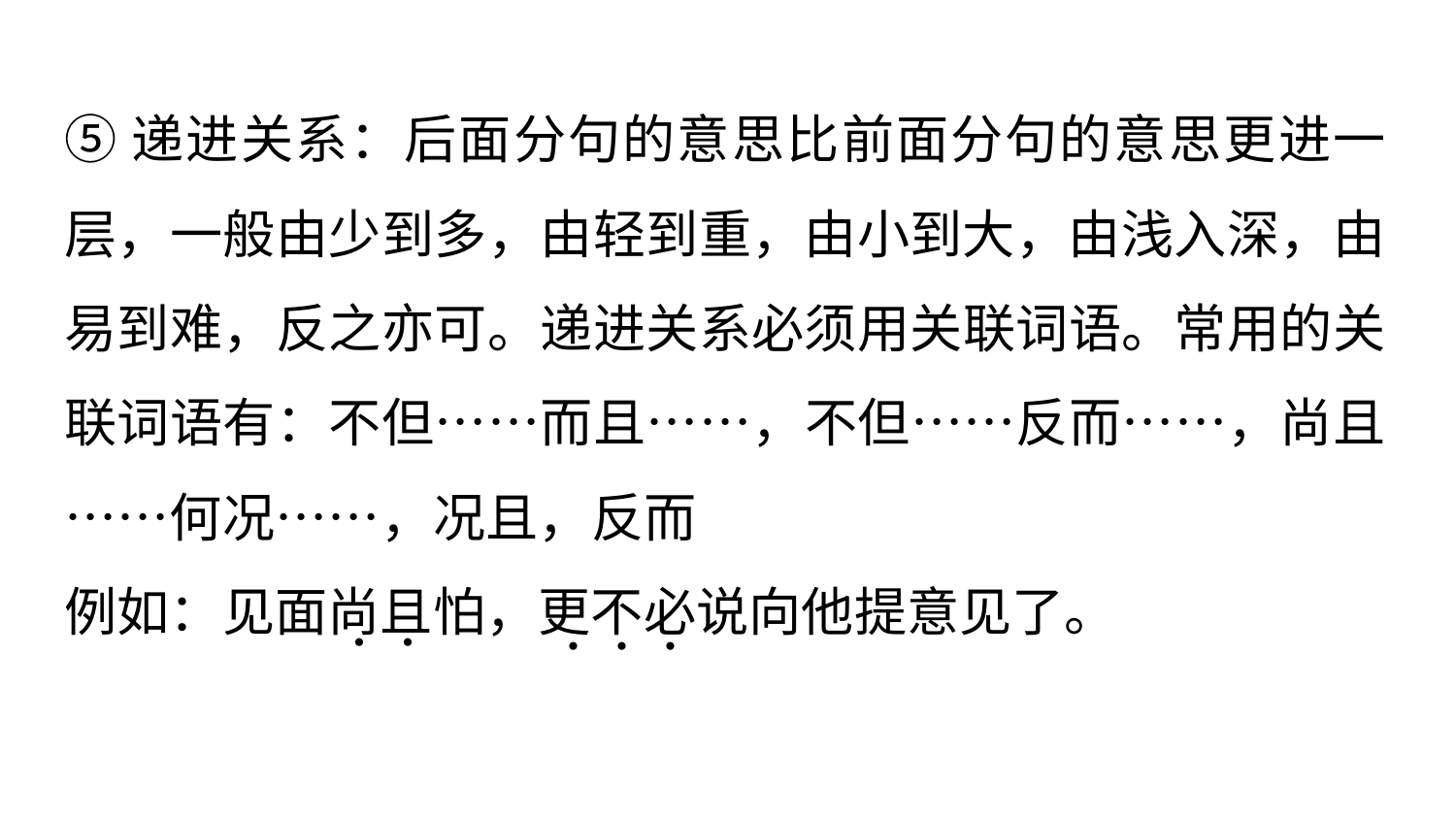

⑤递进关系：后面分句的意思比前面分句的意思更进一层，一般由少到多，由轻到重，由小到大，由浅入深，由易到难，反之亦可。递进关系必须用关联词语。常用的关联词语有：不但……而且……，不但……反而……，尚且……何况……，况且，反而
例如：见面尚且怕，更不必说向他提意见了。
.   .
.   .   .